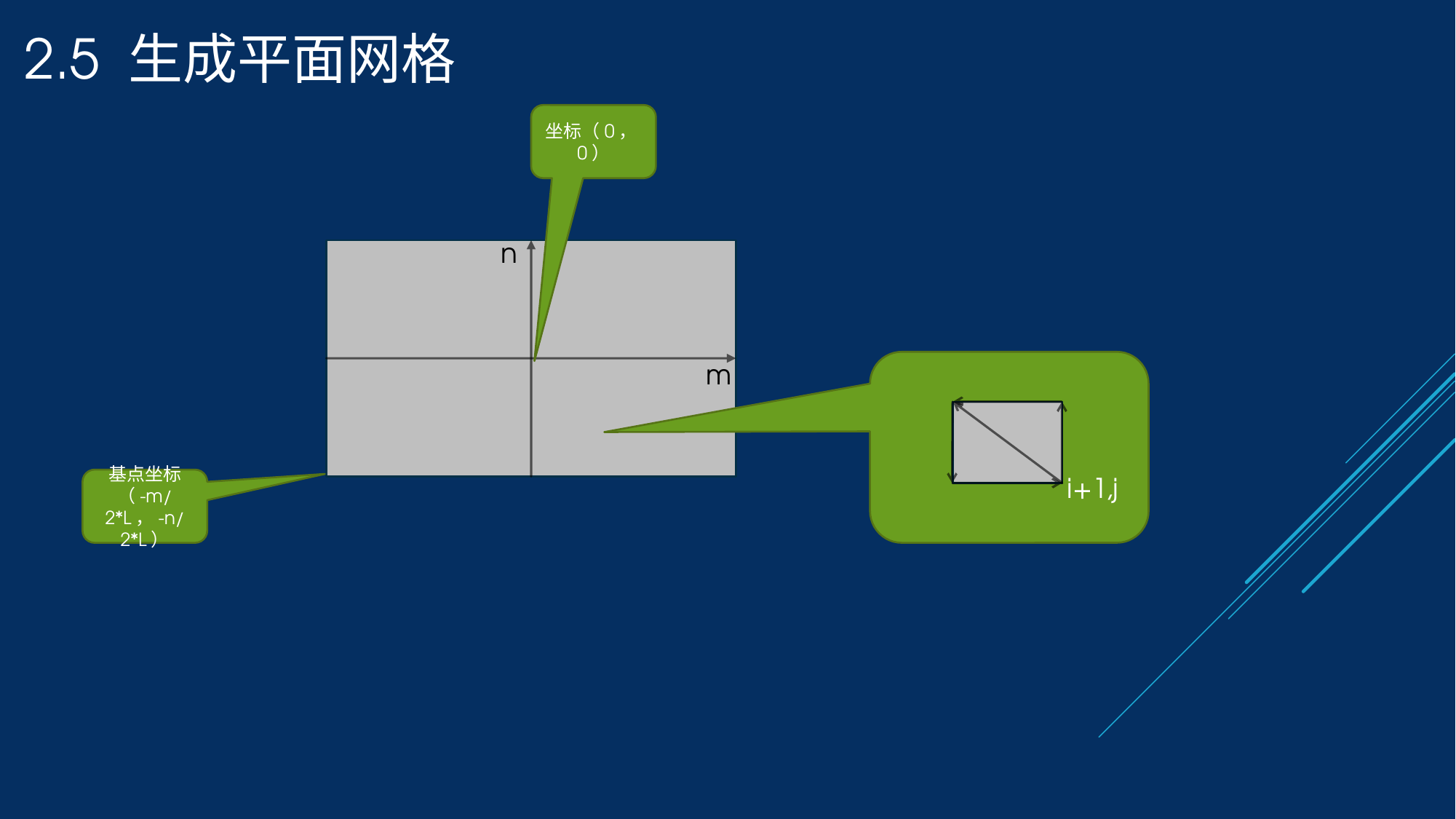

# 2.5 生成平面网格
坐标（0，0）
n

m

i+1,j
基点坐标（-m/2*L，-n/2*L）